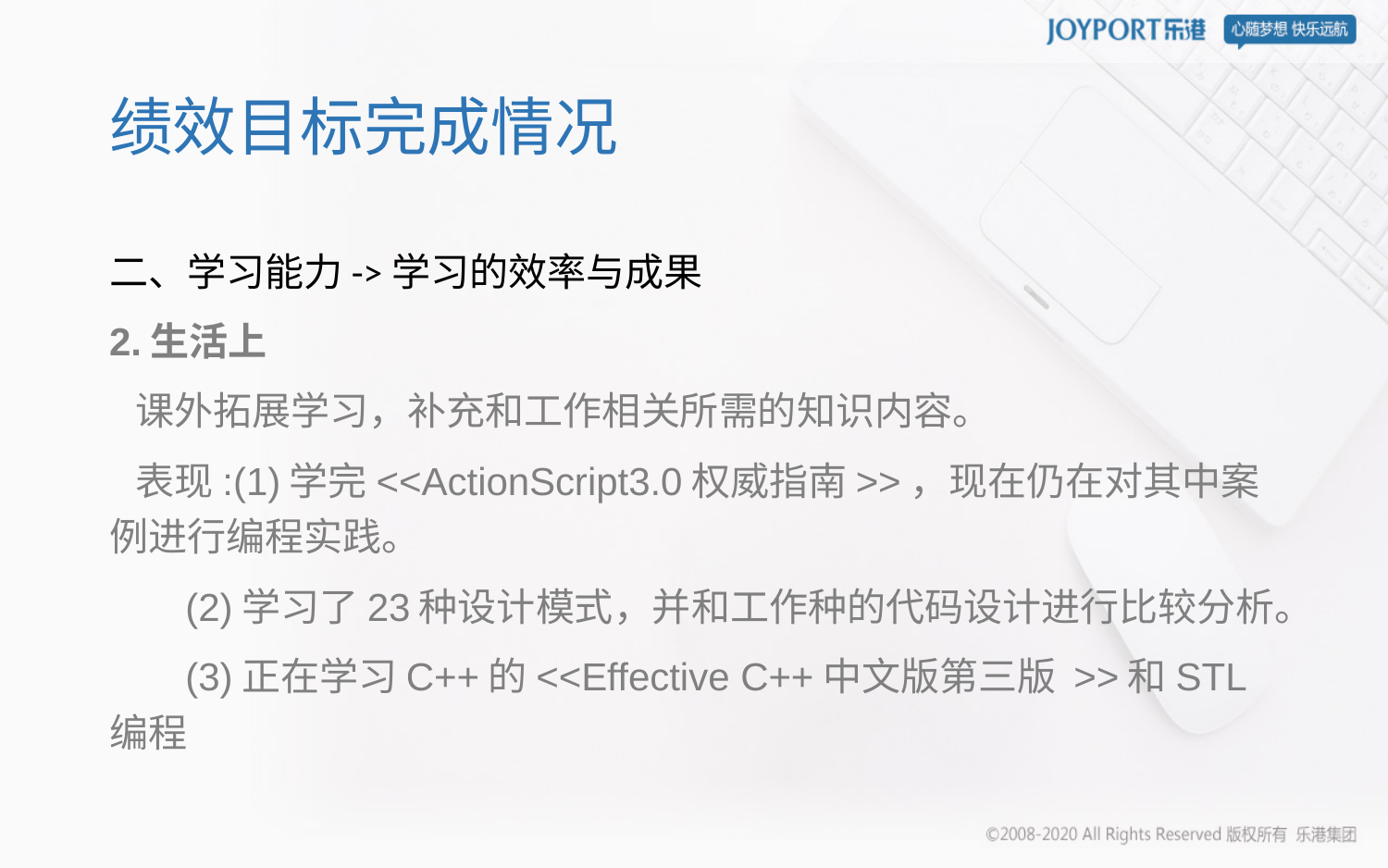

# 绩效目标完成情况
二、学习能力->学习的效率与成果
2.生活上
  课外拓展学习，补充和工作相关所需的知识内容。
  表现:(1)学完<<ActionScript3.0权威指南>>，现在仍在对其中案例进行编程实践。
       (2)学习了23种设计模式，并和工作种的代码设计进行比较分析。
       (3)正在学习C++的<<Effective C++中文版第三版 >>和STL编程